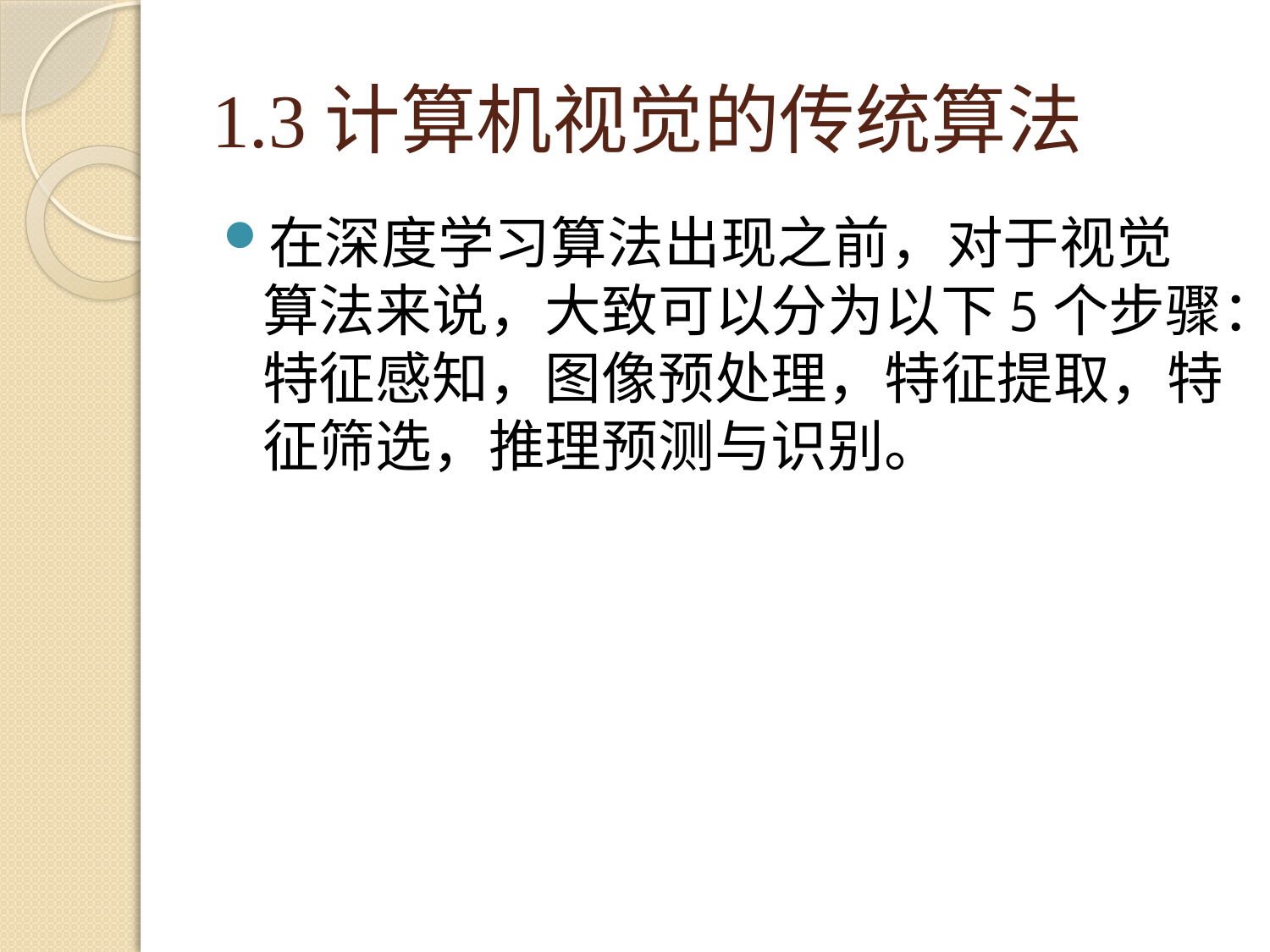

# 1.3计算机视觉的传统算法
在深度学习算法出现之前，对于视觉算法来说，大致可以分为以下5个步骤：特征感知，图像预处理，特征提取，特征筛选，推理预测与识别。